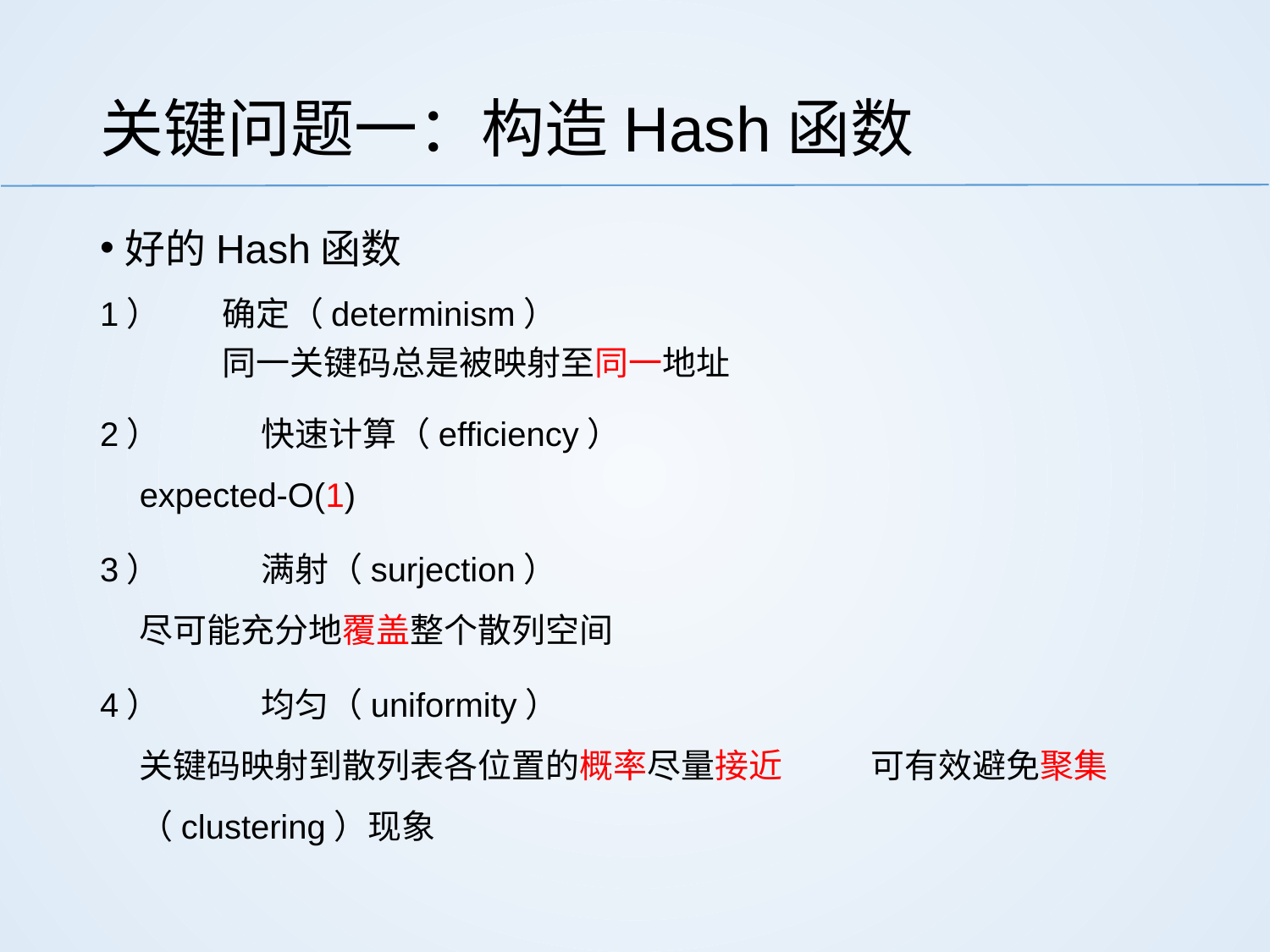

# 关键问题一：构造Hash函数
好的Hash函数
1）	确定（determinism）
	同一关键码总是被映射至同一地址
2）	快速计算（efficiency）
	expected-O(1)
3）	满射（surjection）
	尽可能充分地覆盖整个散列空间
4）	均匀（uniformity）
	关键码映射到散列表各位置的概率尽量接近	可有效避免聚集（clustering）现象
29